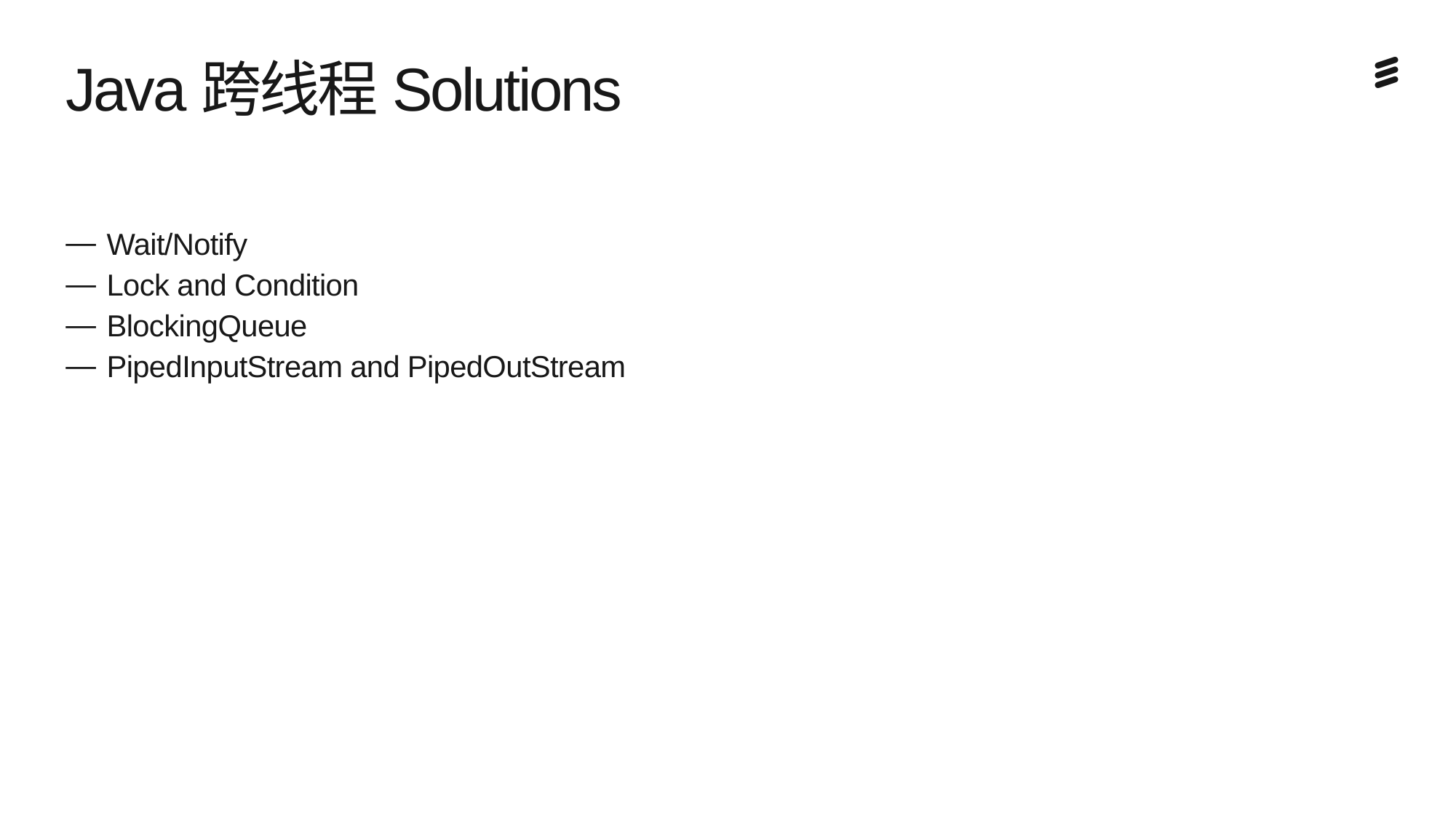

# Java跨线程Solutions
Wait/Notify
Lock and Condition
BlockingQueue
PipedInputStream and PipedOutStream